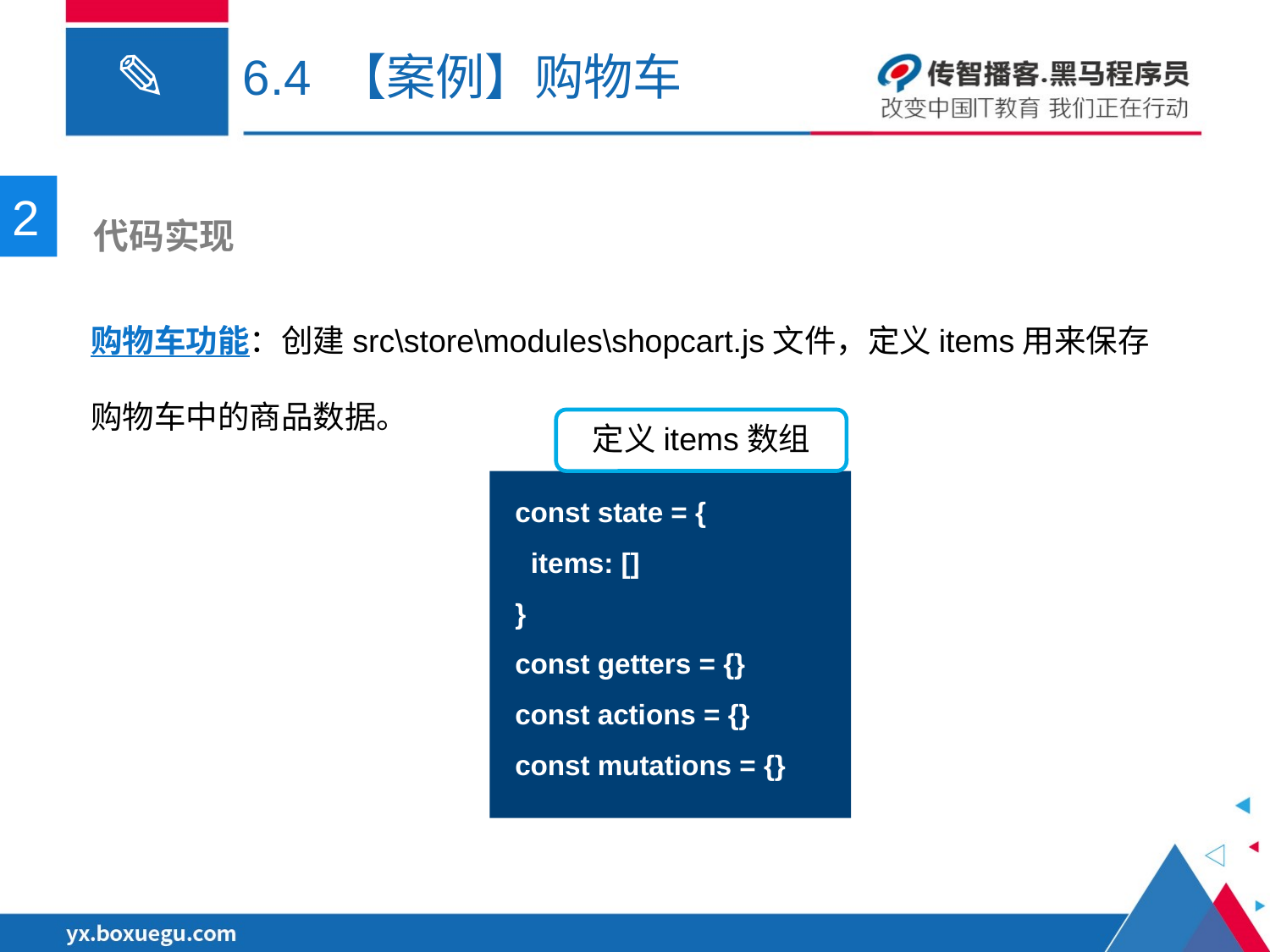

6.4 【案例】购物车

2
  代码实现
购物车功能：创建src\store\modules\shopcart.js文件，定义items用来保存购物车中的商品数据。
定义items数组

const state = {
  items: []
}
const getters = {}
const actions = {}
const mutations = {}